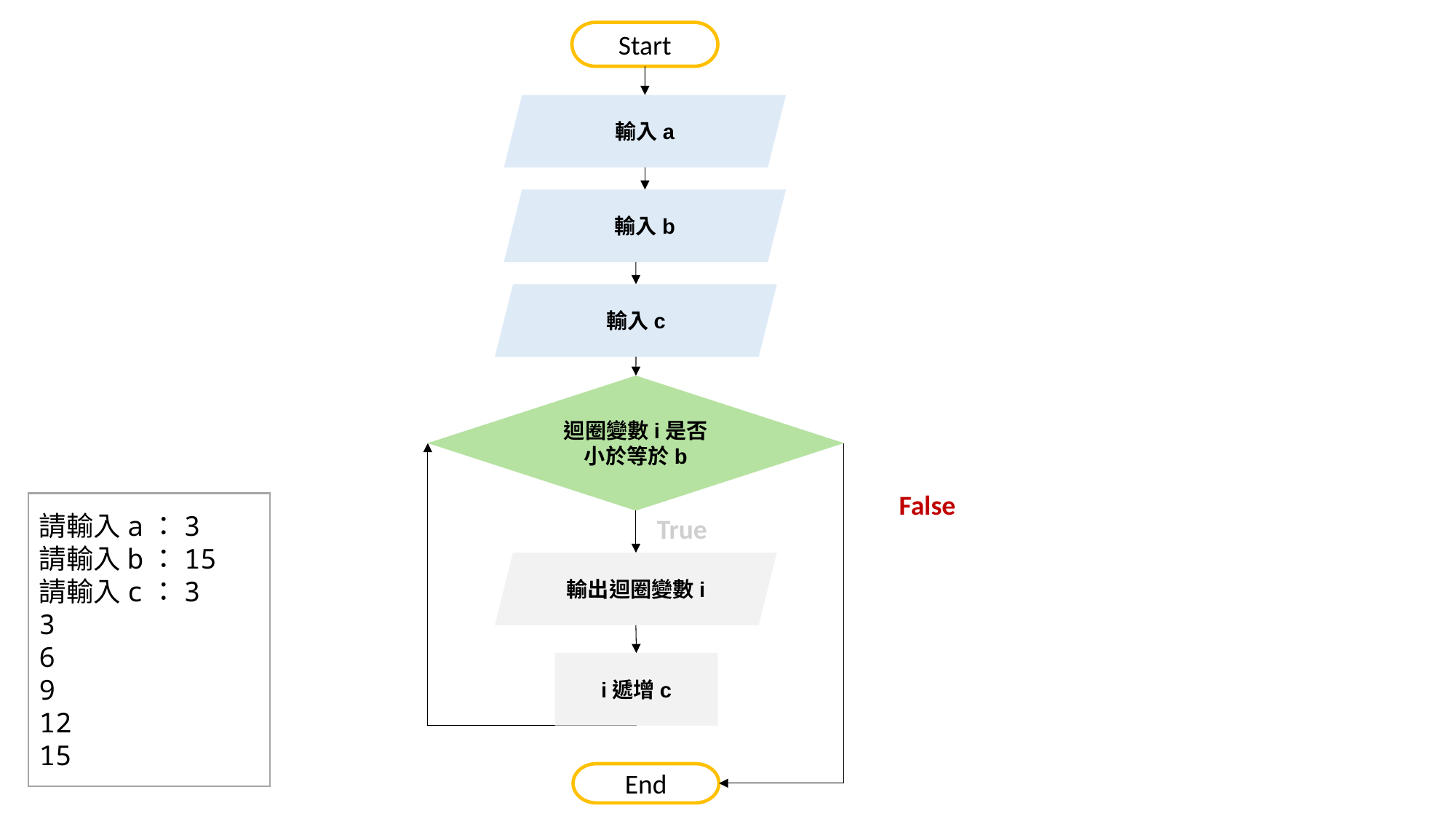

Start
輸入a
輸入b
輸入c
迴圈變數i是否
小於等於b
False
請輸入a：3
請輸入b：15
請輸入c：3
3
6
9
12
15
True
輸出迴圈變數i
i遞增c
End